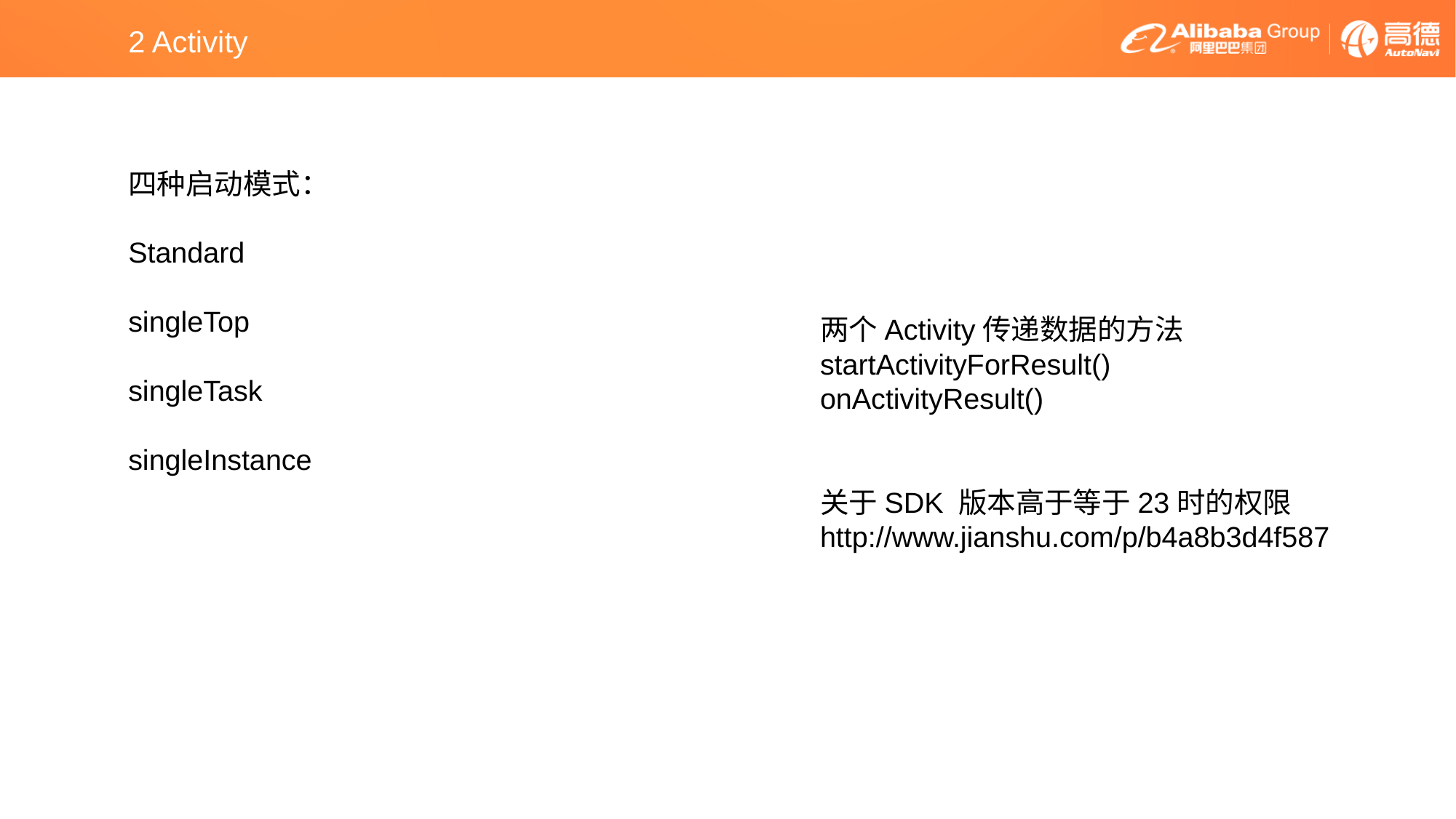

2 Activity
四种启动模式：

Standard

singleTop

singleTask

singleInstance

两个Activity传递数据的方法
startActivityForResult()
onActivityResult()

关于SDK 版本高于等于23时的权限
http://www.jianshu.com/p/b4a8b3d4f587